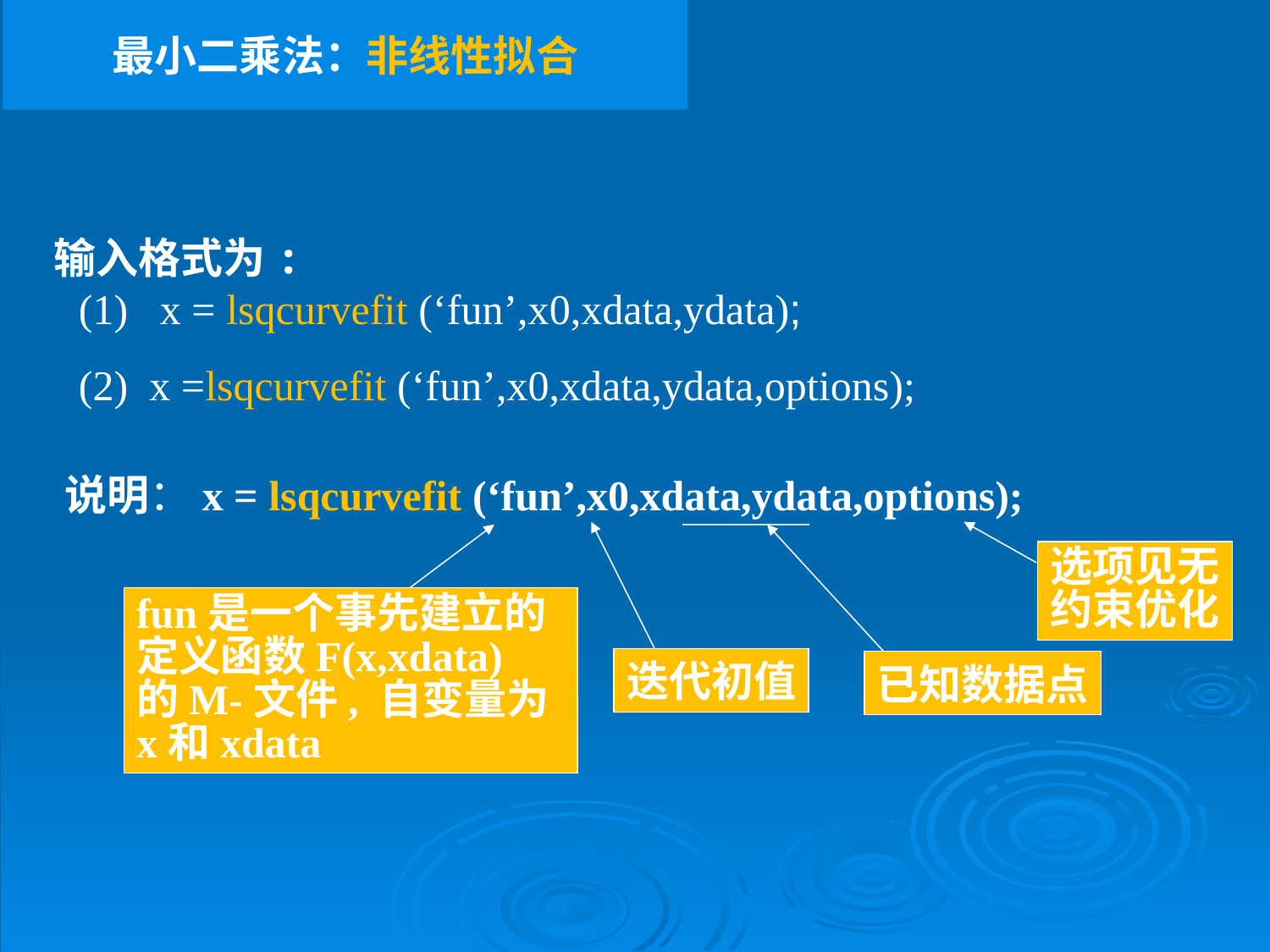

最小二乘法：非线性拟合
   输入格式为:
      (1)   x = lsqcurvefit (‘fun’,x0,xdata,ydata);
 (2)  x =lsqcurvefit (‘fun’,x0,xdata,ydata,options);

说明：x = lsqcurvefit (‘fun’,x0,xdata,ydata,options);

迭代初值

选项见无
约束优化

fun是一个事先建立的定义函数F(x,xdata) 的M-文件, 自变量为x和xdata

已知数据点